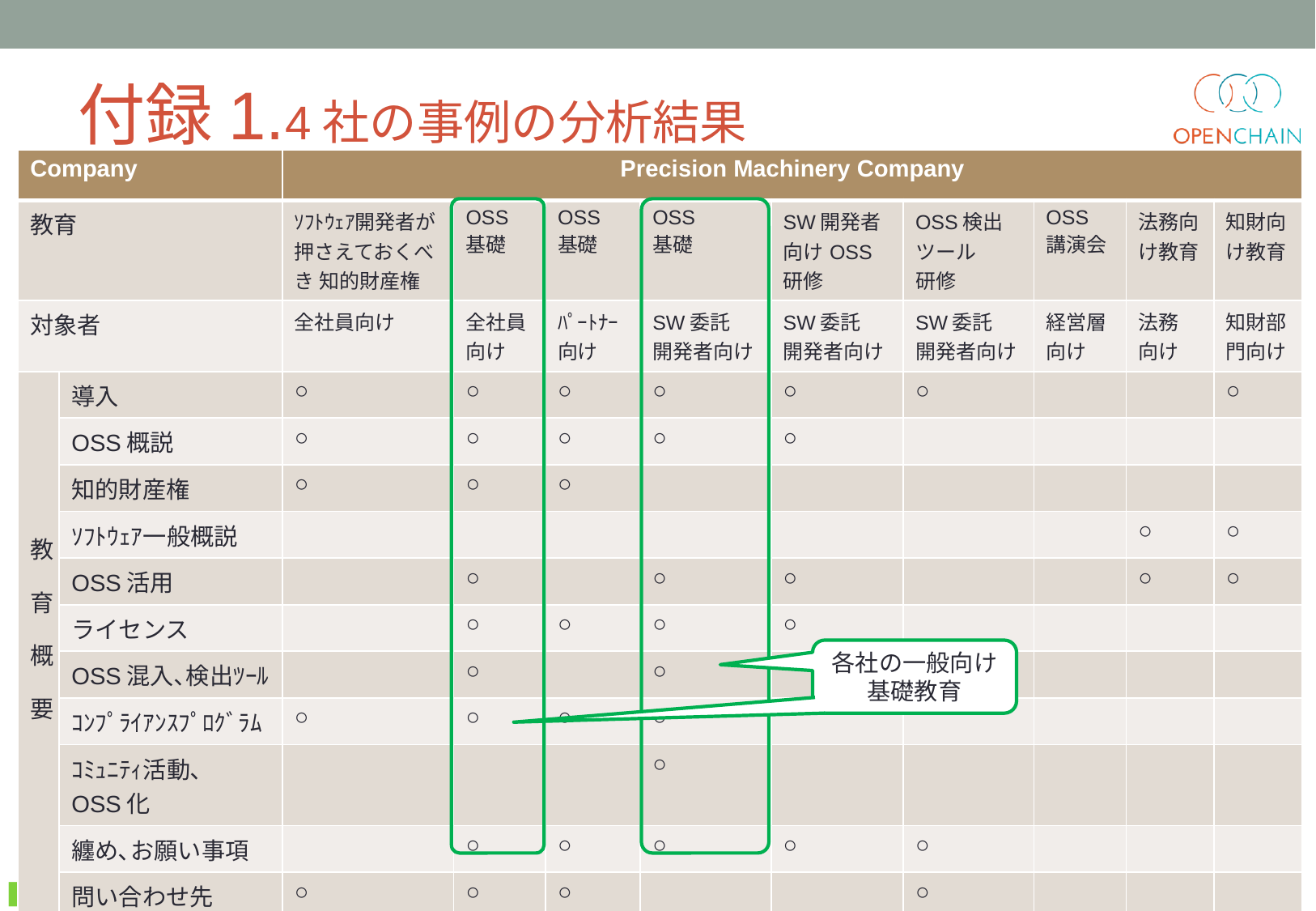

# 付録1.4社の事例の分析結果
| Company |  | Precision Machinery Company |  |  |  |  |  |  |  |  |
| --- | --- | --- | --- | --- | --- | --- | --- | --- | --- | --- |
| 教育 |  | ｿﾌﾄｳｪｱ開発者が押さえておくべき 知的財産権 | OSS 基礎 | OSS 基礎 | OSS 基礎 | SW開発者 向けOSS 研修 | OSS検出ツール 研修 | OSS 講演会 | 法務向け教育 | 知財向け教育 |
| 対象者 |  | 全社員向け | 全社員 向け | ﾊﾟｰﾄﾅｰ 向け | SW委託 開発者向け | SW委託 開発者向け | SW委託 開発者向け | 経営層 向け | 法務 向け | 知財部門向け |
| 教 育 概 要 | 導入 | ○ | ○ | ○ | ○ | ○ | ○ |  |  | ○ |
|  | OSS概説 | ○ | ○ | ○ | ○ | ○ |  |  |  |  |
|  | 知的財産権 | ○ | ○ | ○ |  |  |  |  |  |  |
|  | ｿﾌﾄｳｪｱ一般概説 |  |  |  |  |  |  |  | ○ | ○ |
|  | OSS活用 |  | ○ |  | ○ | ○ |  |  | ○ | ○ |
|  | ライセンス |  | ○ | ○ | ○ | ○ |  |  |  |  |
|  | OSS混入､検出ﾂｰﾙ |  | ○ |  | ○ |  | ○ |  |  |  |
|  | ｺﾝﾌﾟﾗｲｱﾝｽﾌﾟﾛｸﾞﾗﾑ | ○ | ○ | ○ | ○ |  |  |  |  |  |
|  | ｺﾐｭﾆﾃｨ活動､ OSS化 |  |  |  | ○ |  |  |  |  |  |
|  | 纏め､お願い事項 |  | ○ | ○ | ○ | ○ | ○ |  |  |  |
|  | 問い合わせ先 | ○ | ○ | ○ |  |  | ○ |  |  |  |
|  | 出典･参考情報 |  | ○ |  |  |  |  |  |  |  |

各社の一般向け
基礎教育

11